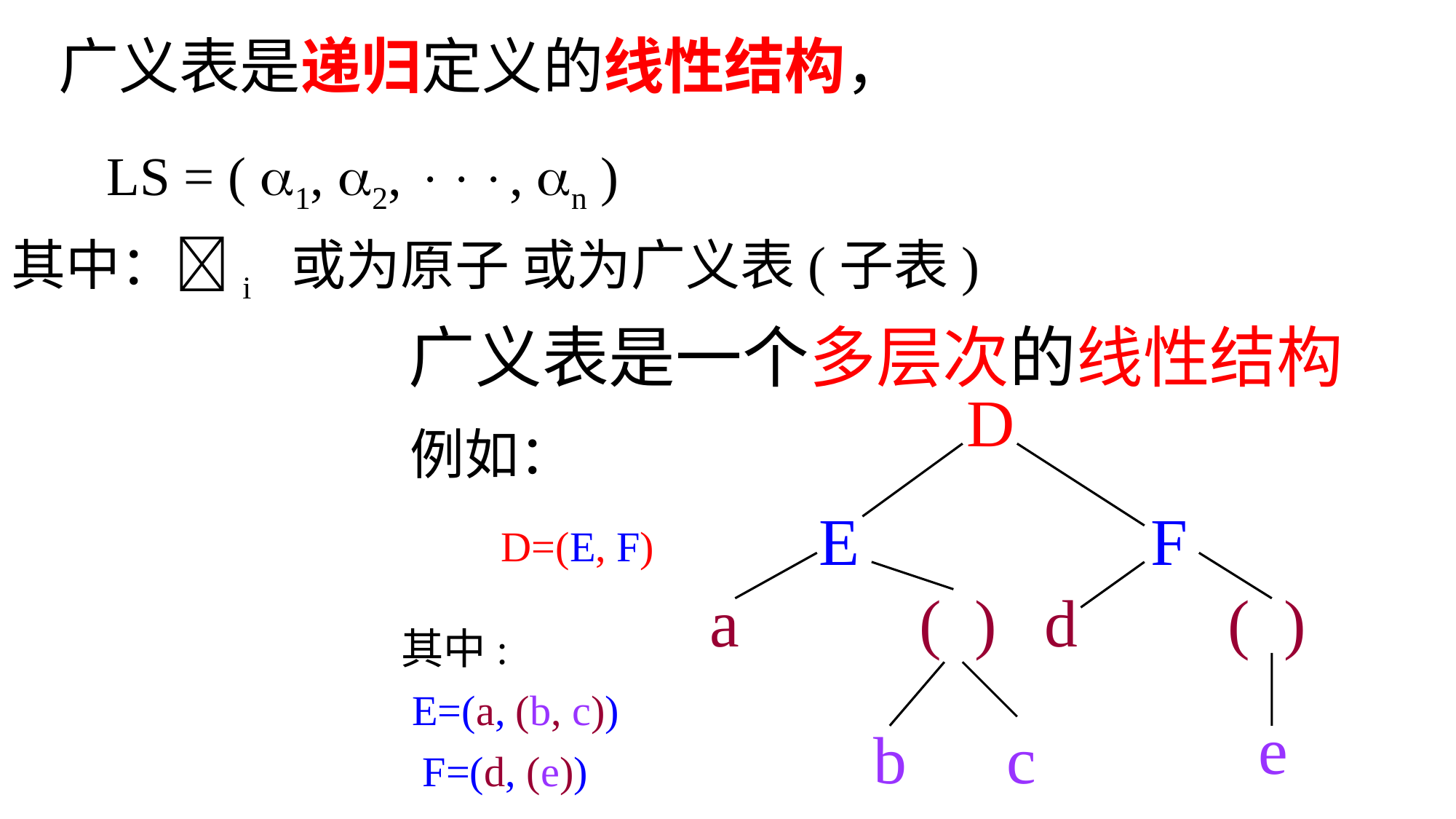

广义表是递归定义的线性结构，
       LS = ( α1, α2, ⋅⋅⋅, αn )
其中：αi  或为原子 或为广义表(子表)
广义表是一个多层次的线性结构
D
例如：

E
F
D=(E, F)

a
(  )
d
(  )
其中:
 E=(a, (b, c))
  F=(d, (e))

e
b
c